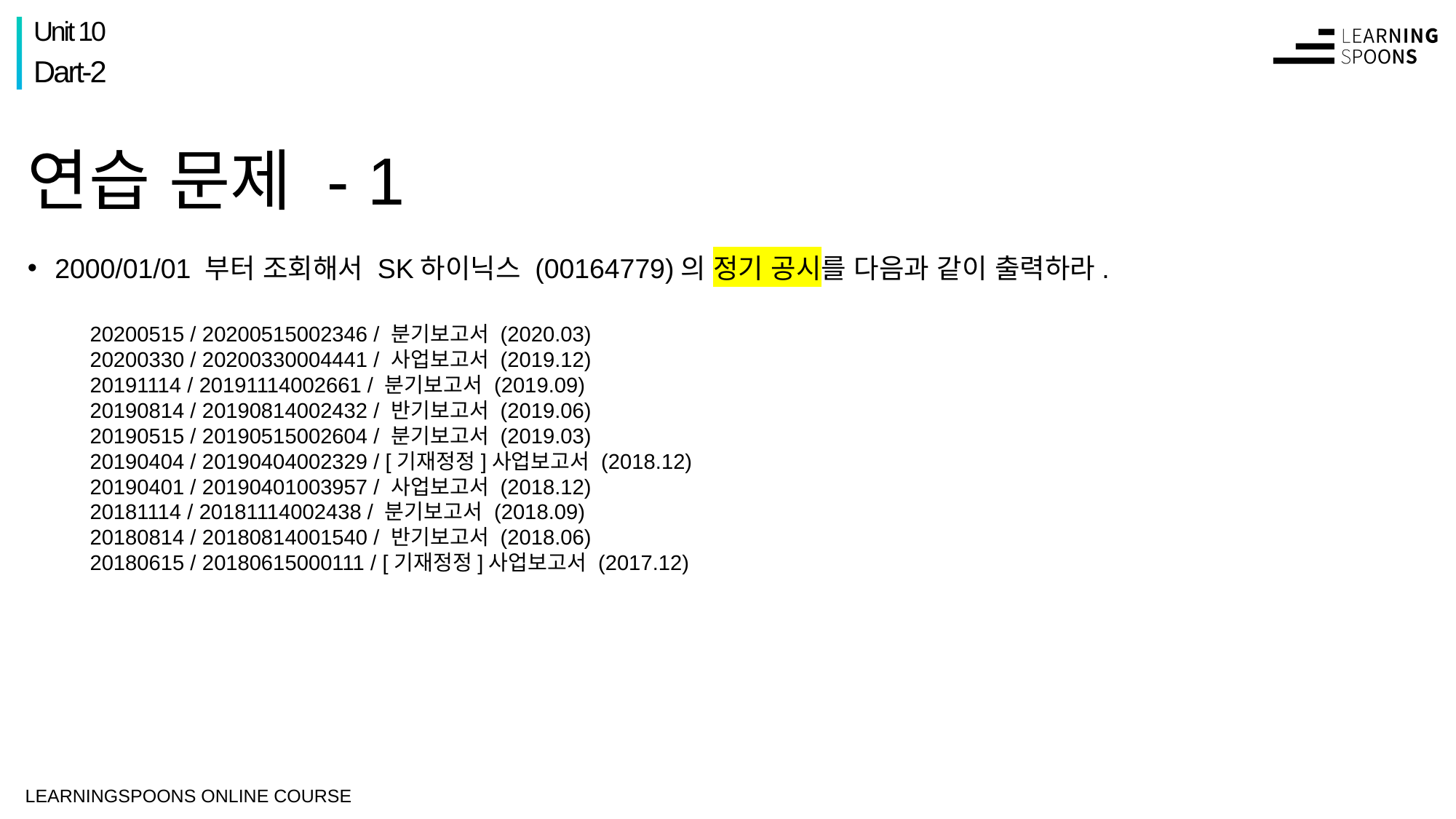

Unit 10
Dart-2
# 연습 문제 - 1
2000/01/01 부터 조회해서 SK하이닉스 (00164779)의 정기 공시를 다음과 같이 출력하라.
20200515 / 20200515002346 / 분기보고서 (2020.03)
20200330 / 20200330004441 / 사업보고서 (2019.12)
20191114 / 20191114002661 / 분기보고서 (2019.09)
20190814 / 20190814002432 / 반기보고서 (2019.06)
20190515 / 20190515002604 / 분기보고서 (2019.03)
20190404 / 20190404002329 / [기재정정]사업보고서 (2018.12)
20190401 / 20190401003957 / 사업보고서 (2018.12)
20181114 / 20181114002438 / 분기보고서 (2018.09)
20180814 / 20180814001540 / 반기보고서 (2018.06)
20180615 / 20180615000111 / [기재정정]사업보고서 (2017.12)